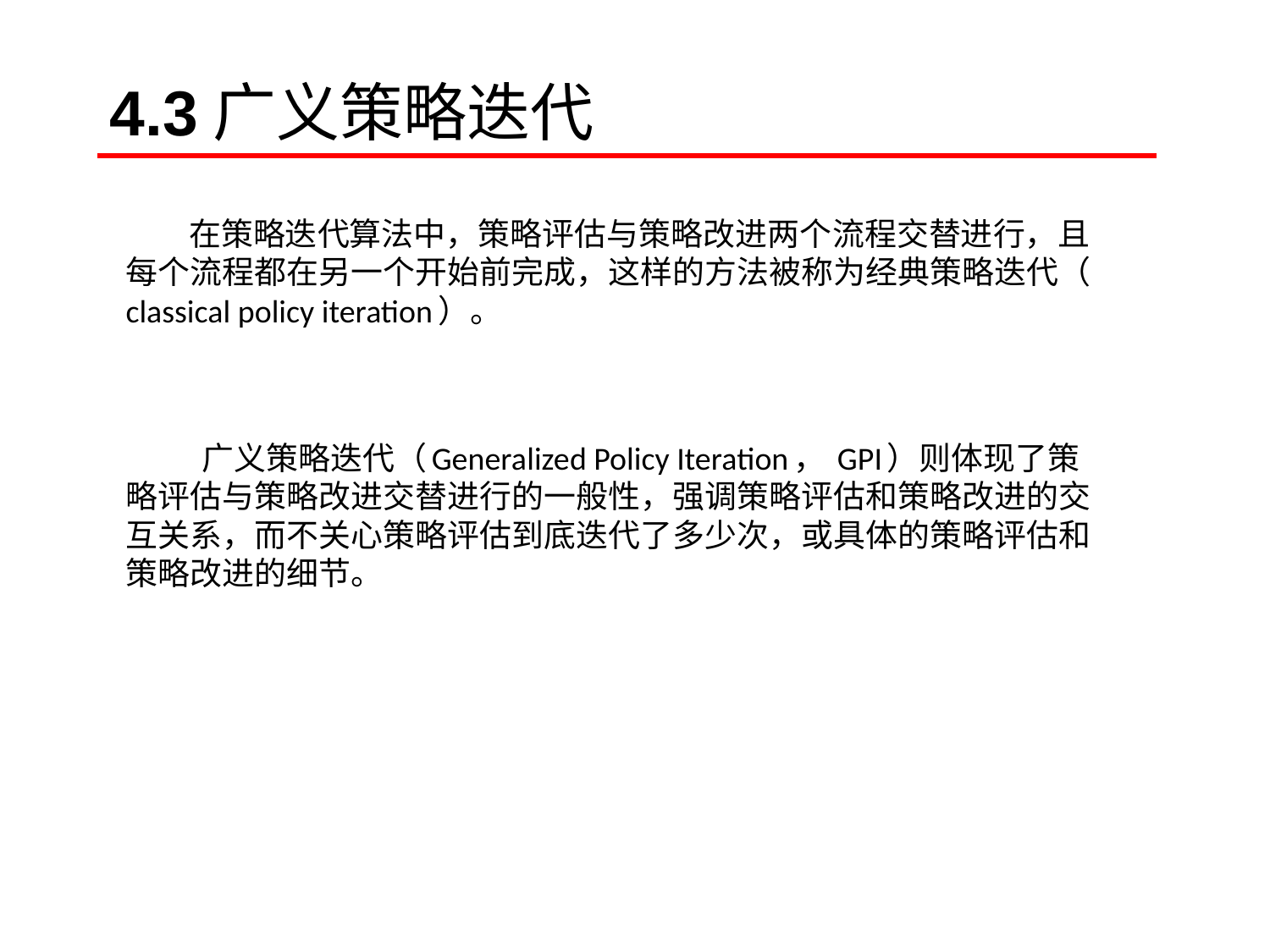

4.3广义策略迭代
         在策略迭代算法中，策略评估与策略改进两个流程交替进行，且每个流程都在另一个开始前完成，这样的方法被称为经典策略迭代（ classical policy iteration）。

          广义策略迭代（Generalized Policy Iteration， GPI）则体现了策略评估与策略改进交替进行的一般性，强调策略评估和策略改进的交互关系，而不关心策略评估到底迭代了多少次，或具体的策略评估和策略改进的细节。